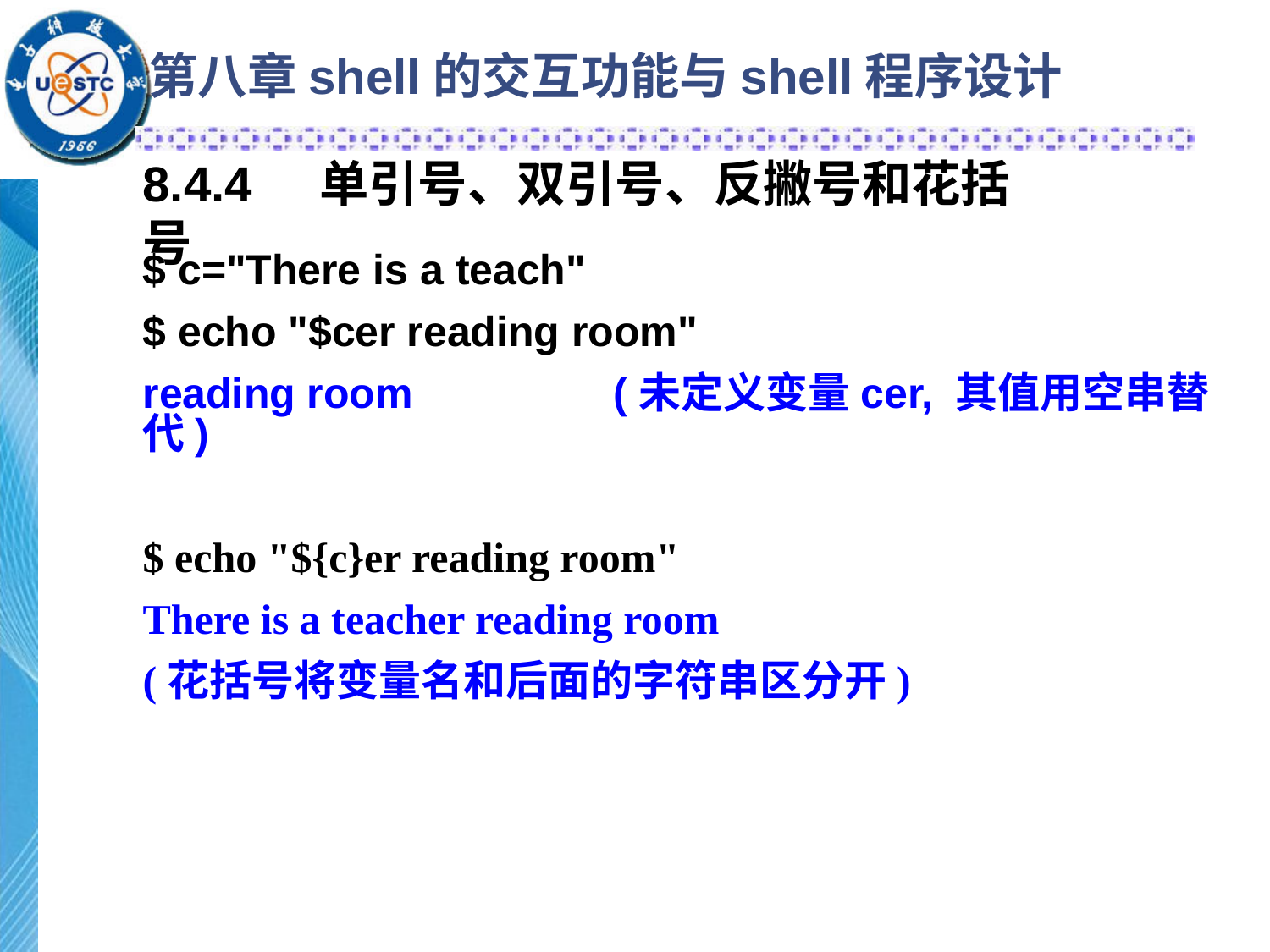

# 第八章shell的交互功能与shell程序设计
8.4.4    单引号、双引号、反撇号和花括号
$ c="There is a teach"
$ echo "$cer reading room"
reading room                 (未定义变量cer, 其值用空串替代)

$ echo "${c}er reading room"
There is a teacher reading room
(花括号将变量名和后面的字符串区分开)